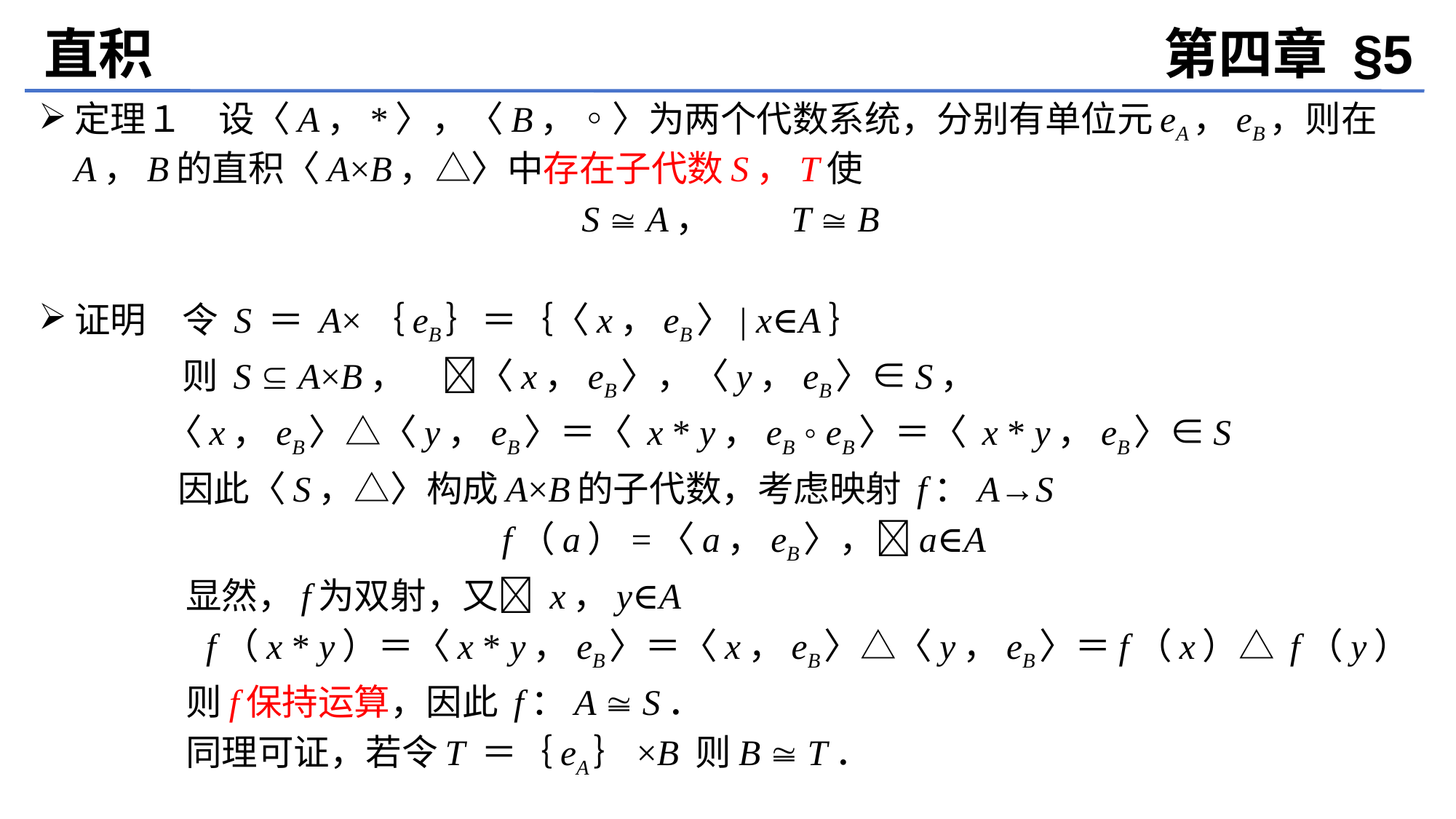

直积
第四章 §5
定理１　设〈A，*〉，〈B，◦〉为两个代数系统，分别有单位元eA，eB，则在A，B的直积〈A×B，△〉中存在子代数S，T使
 S ≅ A，　　T ≅ B

证明　令 S ＝ A×｛eB｝＝｛〈x，eB〉| x∈A｝
                 则 S ⊆ A×B，　∀〈x，eB〉，〈y，eB〉∈S，
               〈x，eB〉△〈y，eB〉＝〈 x * y，eB ◦ eB〉＝〈 x * y，eB〉∈S
	            因此〈S，△〉构成A×B的子代数，考虑映射 f：A→S
	f（a）=〈a，eB〉，∀a∈A
	             显然，f为双射，又∀ x，y∈A
　　           f（x * y）＝〈x * y，eB〉＝〈x，eB〉△〈y，eB〉＝f（x）△ f（y）
	             则f保持运算，因此 f：A ≅ S．
	             同理可证，若令T ＝｛eA｝×B 则B ≅ T．